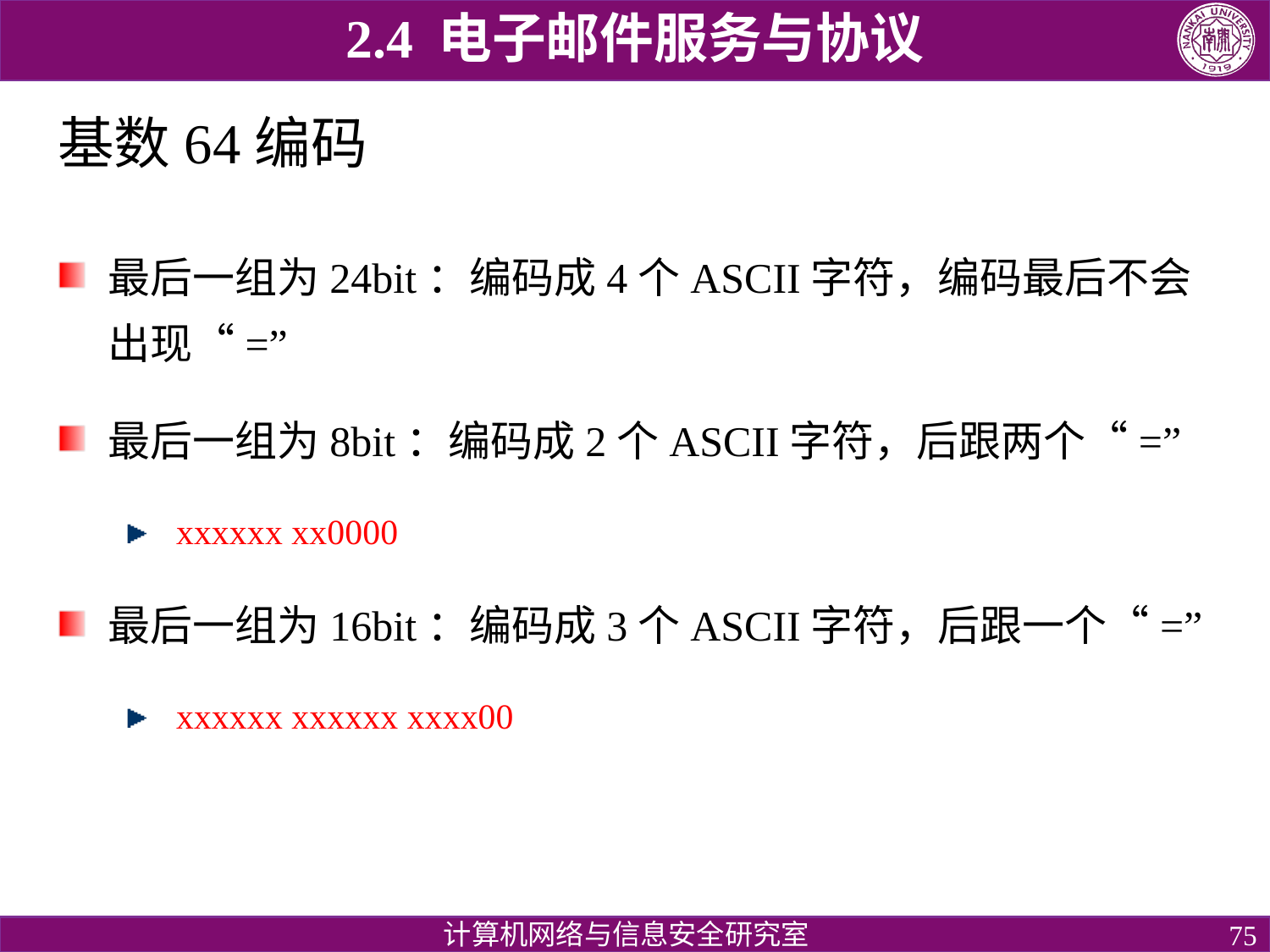

2.4 电子邮件服务与协议
# 基数64编码
最后一组为24bit：编码成4个ASCII字符，编码最后不会出现“=”
最后一组为8bit：编码成2个ASCII字符，后跟两个“=”
xxxxxx xx0000
最后一组为16bit：编码成3个ASCII字符，后跟一个“=”
xxxxxx xxxxxx xxxx00